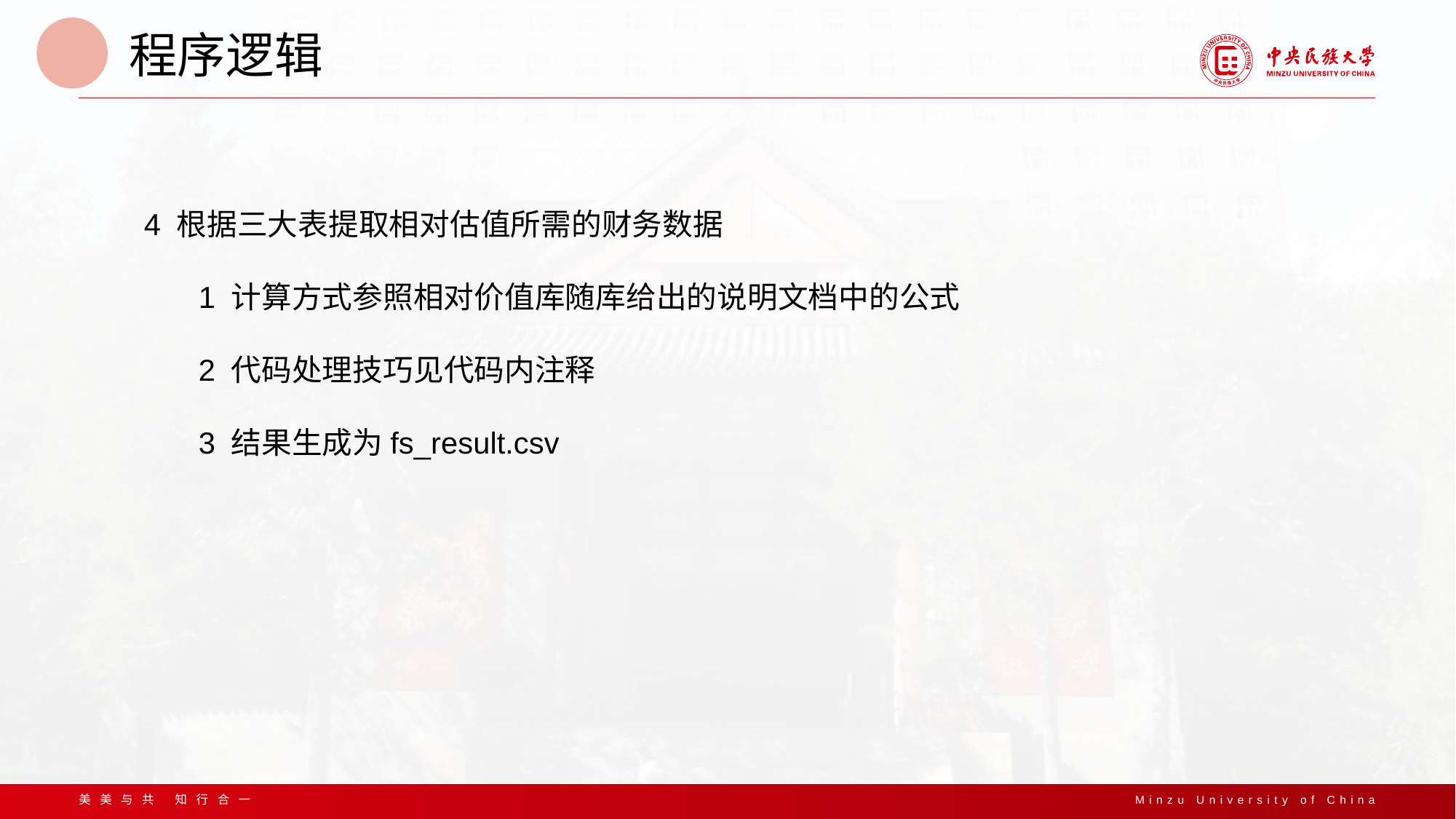

程序逻辑
4 根据三大表提取相对估值所需的财务数据
	1 计算方式参照相对价值库随库给出的说明文档中的公式
	2 代码处理技巧见代码内注释
	3 结果生成为fs_result.csv
美美与共 知行合一
Minzu University of China